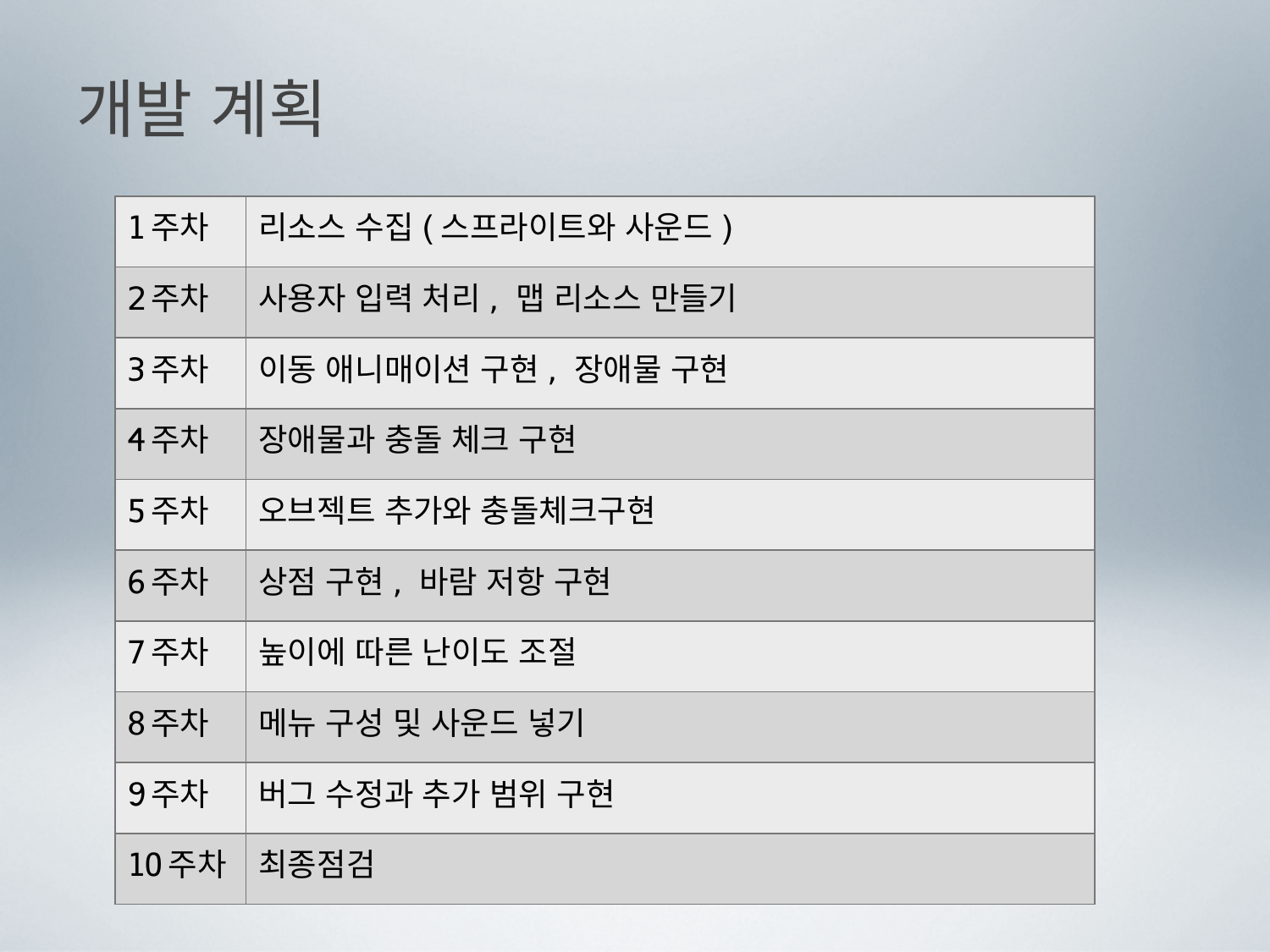

# 개발 계획
| 1주차 | 리소스 수집(스프라이트와 사운드) |
| --- | --- |
| 2주차 | 사용자 입력 처리, 맵 리소스 만들기 |
| 3주차 | 이동 애니매이션 구현, 장애물 구현 |
| 4주차 | 장애물과 충돌 체크 구현 |
| 5주차 | 오브젝트 추가와 충돌체크구현 |
| 6주차 | 상점 구현, 바람 저항 구현 |
| 7주차 | 높이에 따른 난이도 조절 |
| 8주차 | 메뉴 구성 및 사운드 넣기 |
| 9주차 | 버그 수정과 추가 범위 구현 |
| 10주차 | 최종점검 |